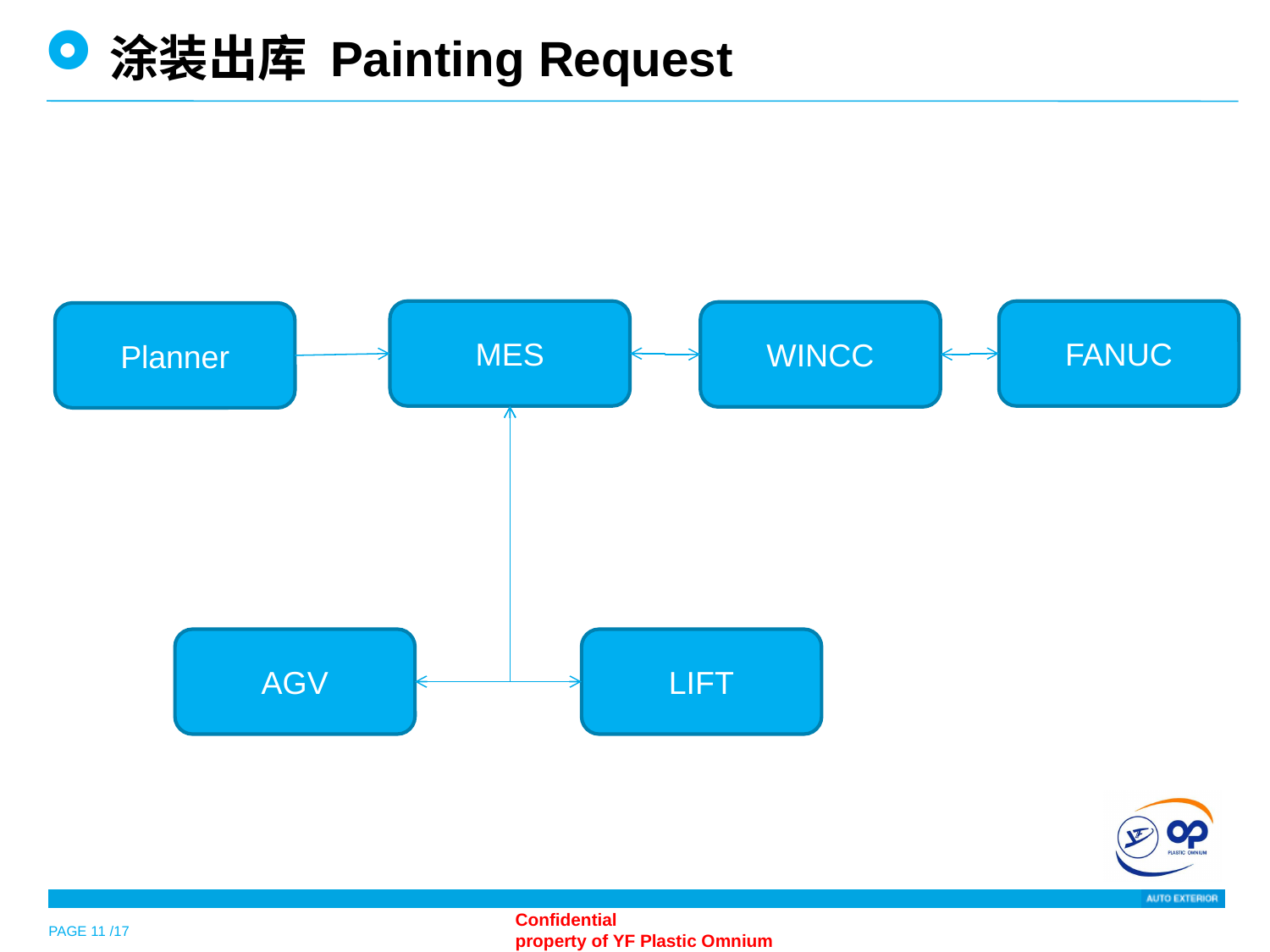

涂装出库 Painting Request
MES
FANUC
WINCC
Planner
AGV
LIFT
PAGE 11 /17